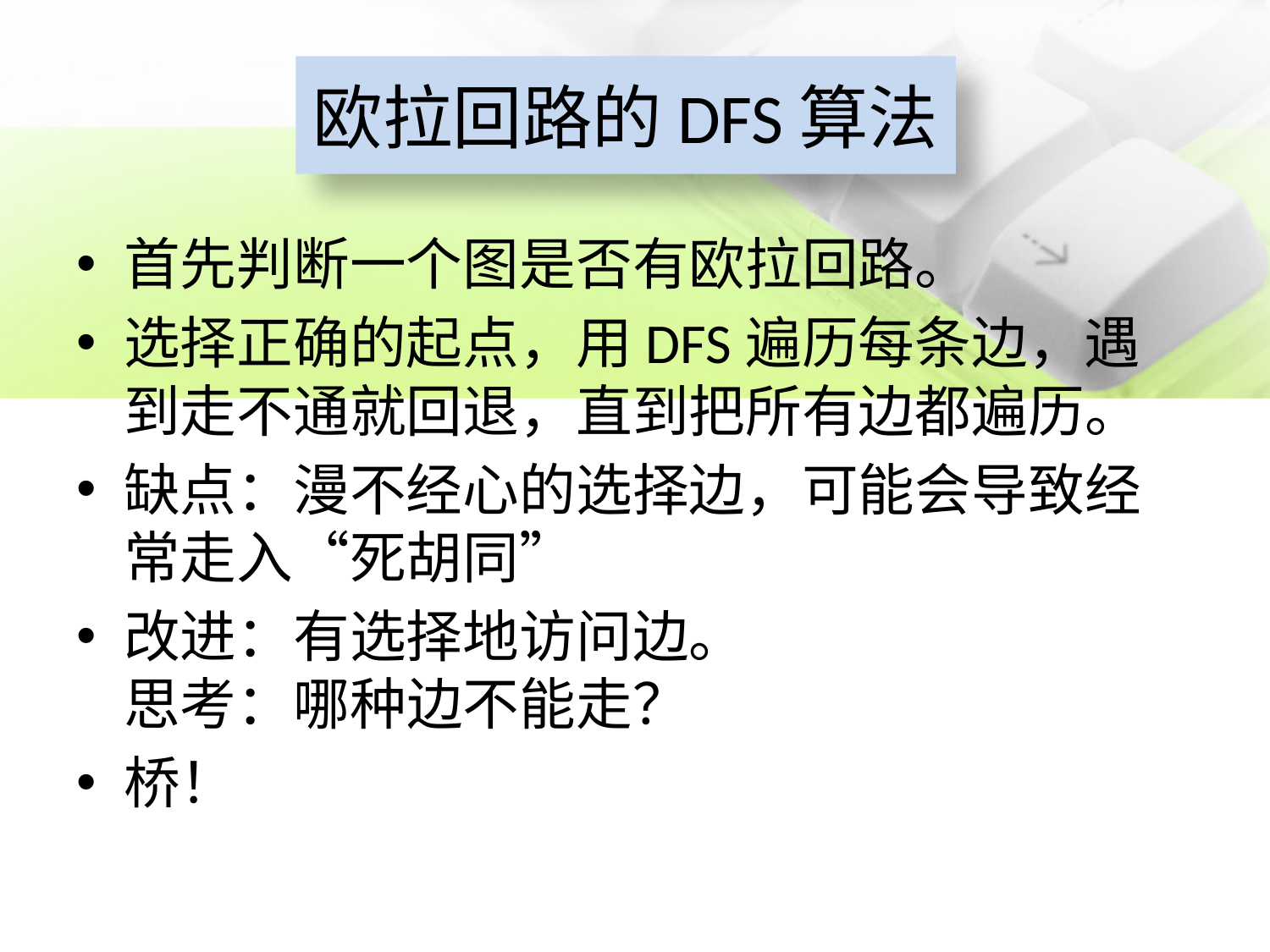

欧拉回路的DFS算法
首先判断一个图是否有欧拉回路。
选择正确的起点，用DFS遍历每条边，遇到走不通就回退，直到把所有边都遍历。
缺点：漫不经心的选择边，可能会导致经常走入“死胡同”
改进：有选择地访问边。
思考：哪种边不能走？
桥！